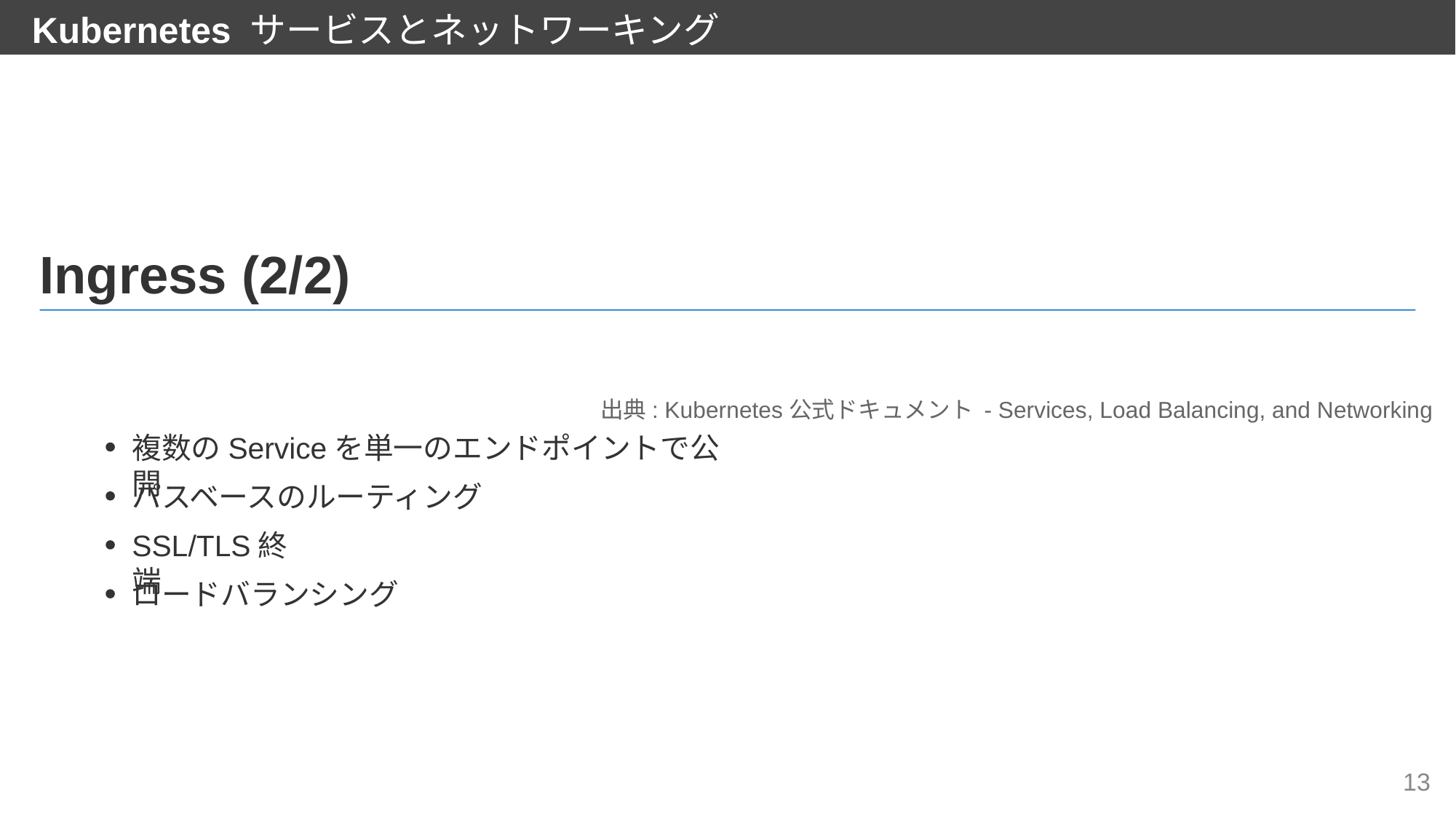

Kubernetes サービスとネットワーキング
Ingress (2/2)

出典: Kubernetes公式ドキュメント - Services, Load Balancing, and Networking
複数のServiceを単⼀のエンドポイントで公開

パスベースのルーティング

SSL/TLS終端

ロードバランシング

13